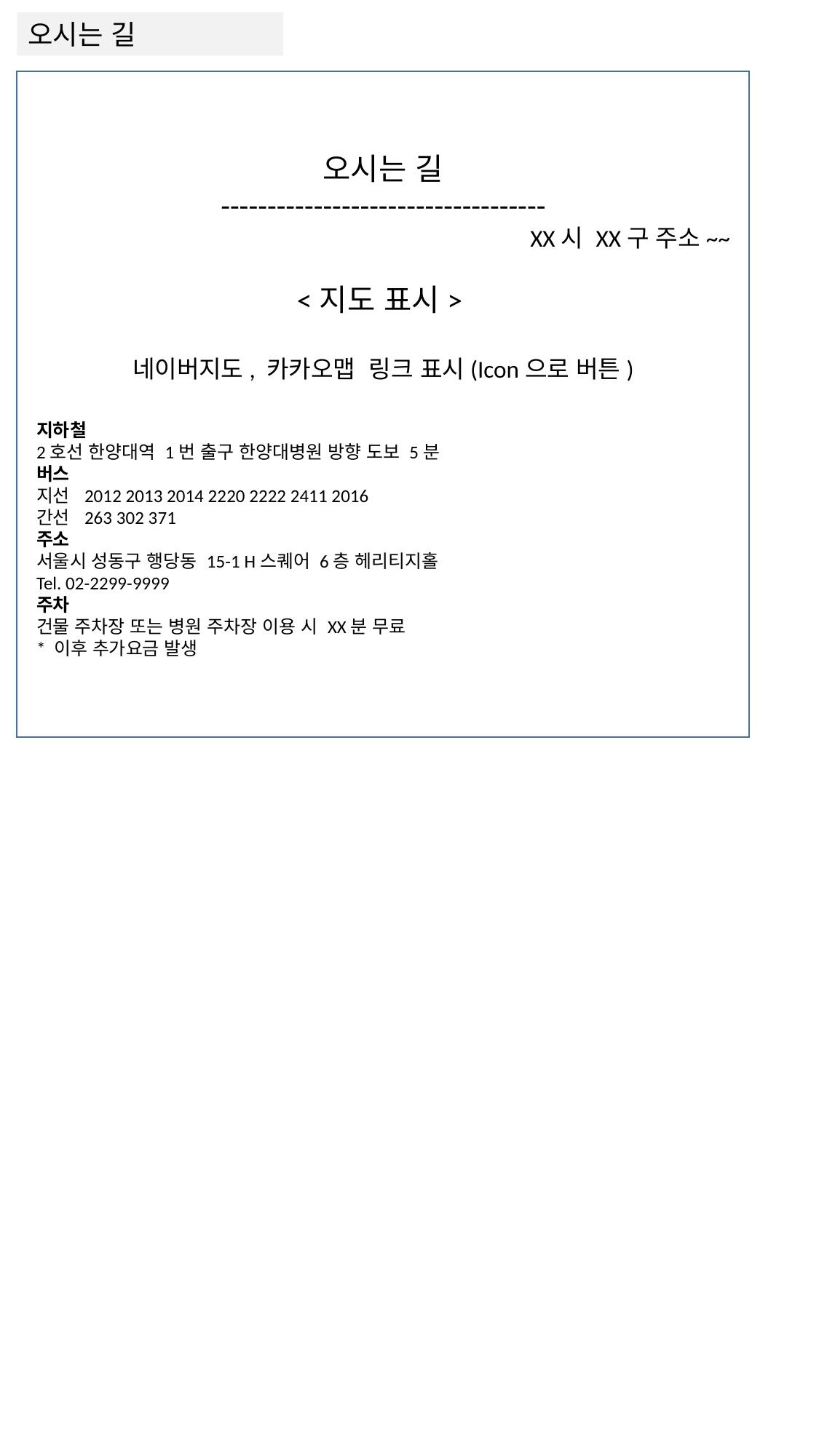

오시는 길
오시는 길
-----------------------------------
XX시 XX구 주소~~
<지도 표시>
네이버지도, 카카오맵  링크 표시(Icon으로 버튼)

지하철
2호선 한양대역 1번 출구 한양대병원 방향 도보 5분
버스
지선  2012 2013 2014 2220 2222 2411 2016
간선  263 302 371
주소
서울시 성동구 행당동 15-1 H스퀘어 6층 헤리티지홀
Tel. 02-2299-9999
주차
건물 주차장 또는 병원 주차장 이용 시 XX분 무료
* 이후 추가요금 발생
https://cadenzah.github.io/wedding/